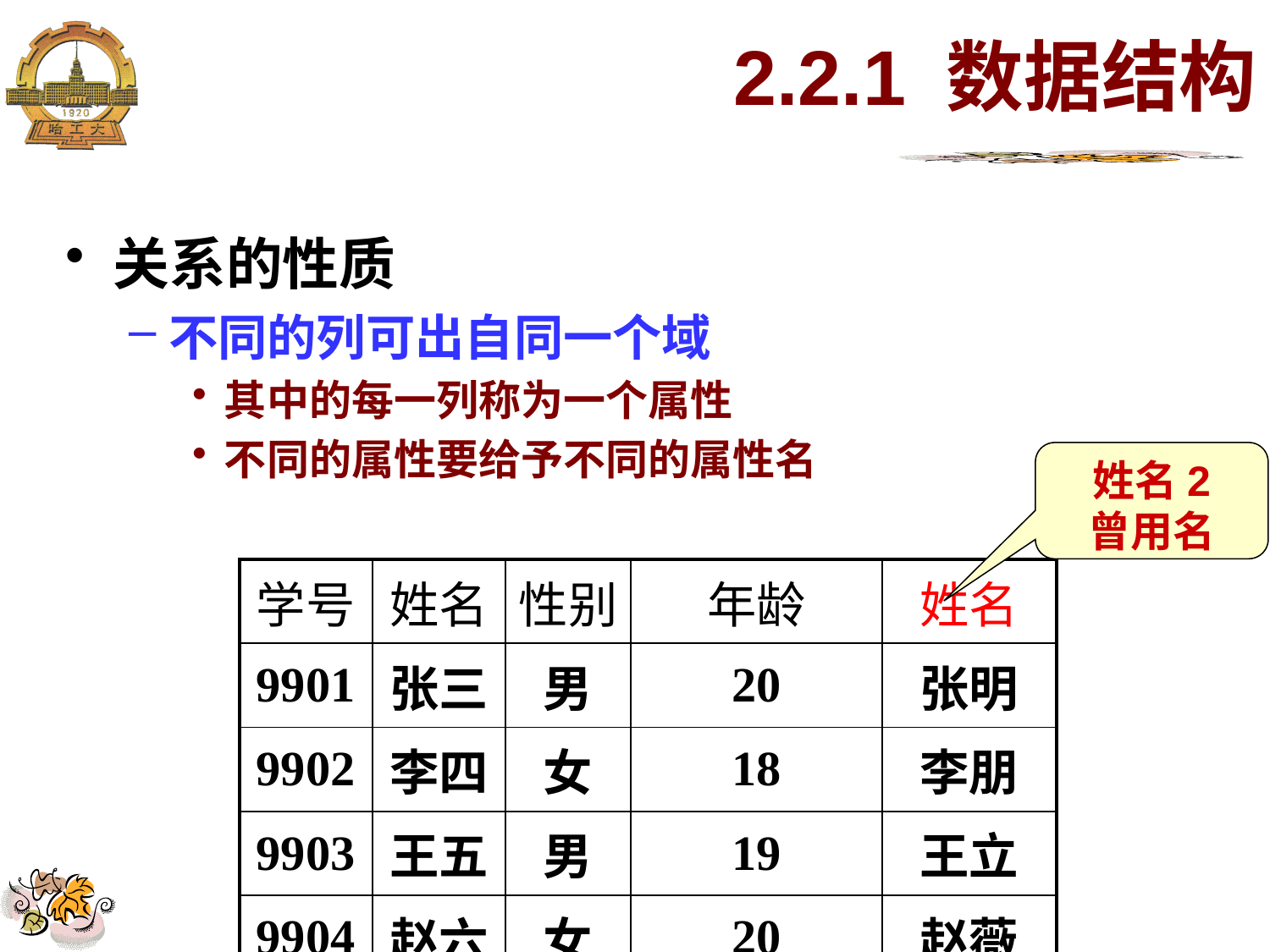

# 2.2.1 数据结构
关系的性质
不同的列可出自同一个域
其中的每一列称为一个属性
不同的属性要给予不同的属性名

姓名2
曾用名
| 学号 | 姓名 | 性别 | 年龄 | 姓名 |
| --- | --- | --- | --- | --- |
| 9901 | 张三 | 男 | 20 | 张明 |
| 9902 | 李四 | 女 | 18 | 李朋 |
| 9903 | 王五 | 男 | 19 | 王立 |
| 9904 | 赵六 | 女 | 20 | 赵薇 |